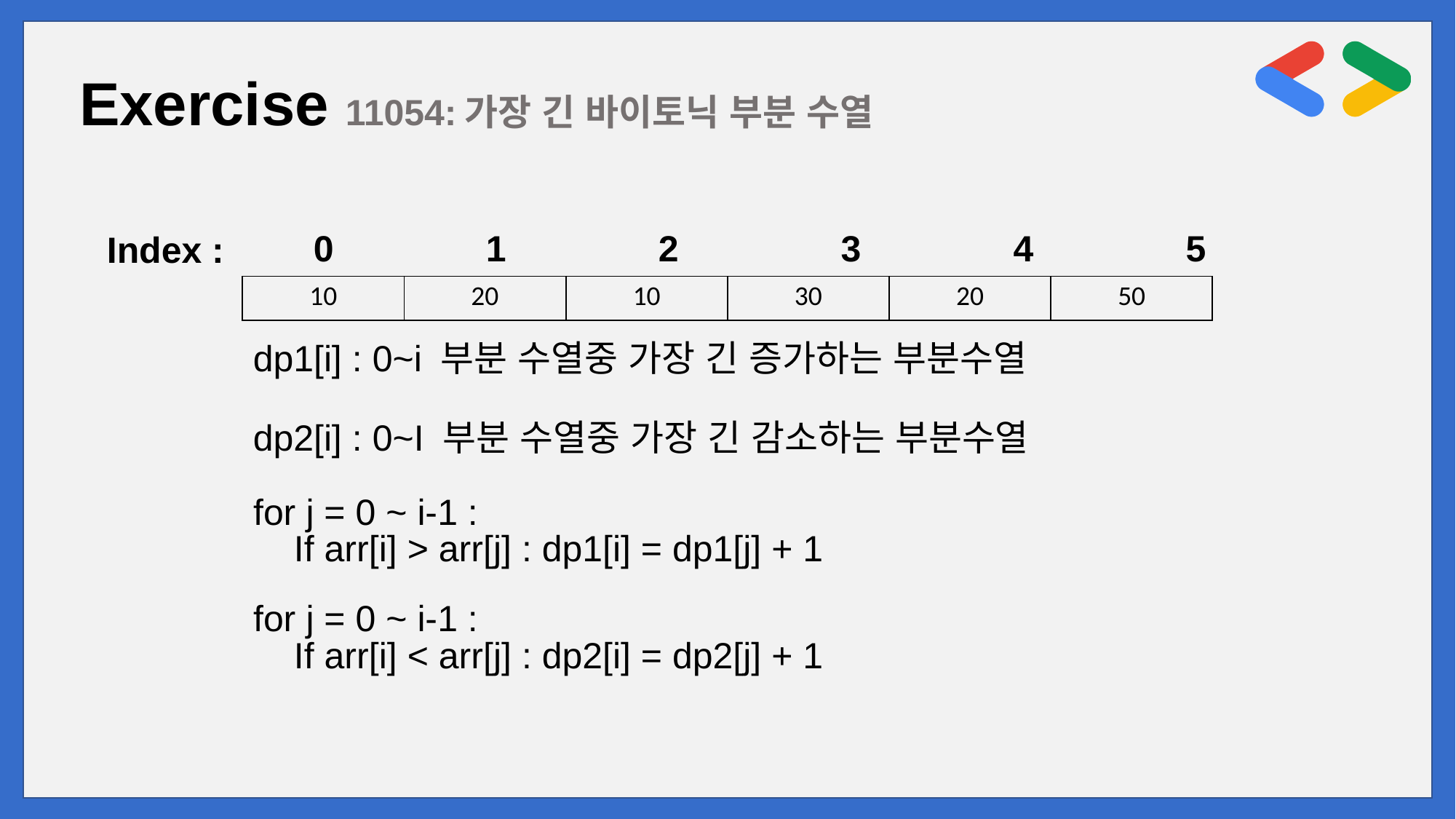

Exercise 11054:가장 긴 바이토닉 부분 수열
 0               1               2                3               4               5
Index :
dp1[i] : 0~i 부분 수열중 가장 긴 증가하는 부분수열
dp2[i] : 0~I 부분 수열중 가장 긴 감소하는 부분수열
| 10 | 20 | 10 | 30 | 20 | 50 |
| --- | --- | --- | --- | --- | --- |
for j = 0 ~ i-1 :
    If arr[i] > arr[j] : dp1[i] = dp1[j] + 1
for j = 0 ~ i-1 :
    If arr[i] < arr[j] : dp2[i] = dp2[j] + 1